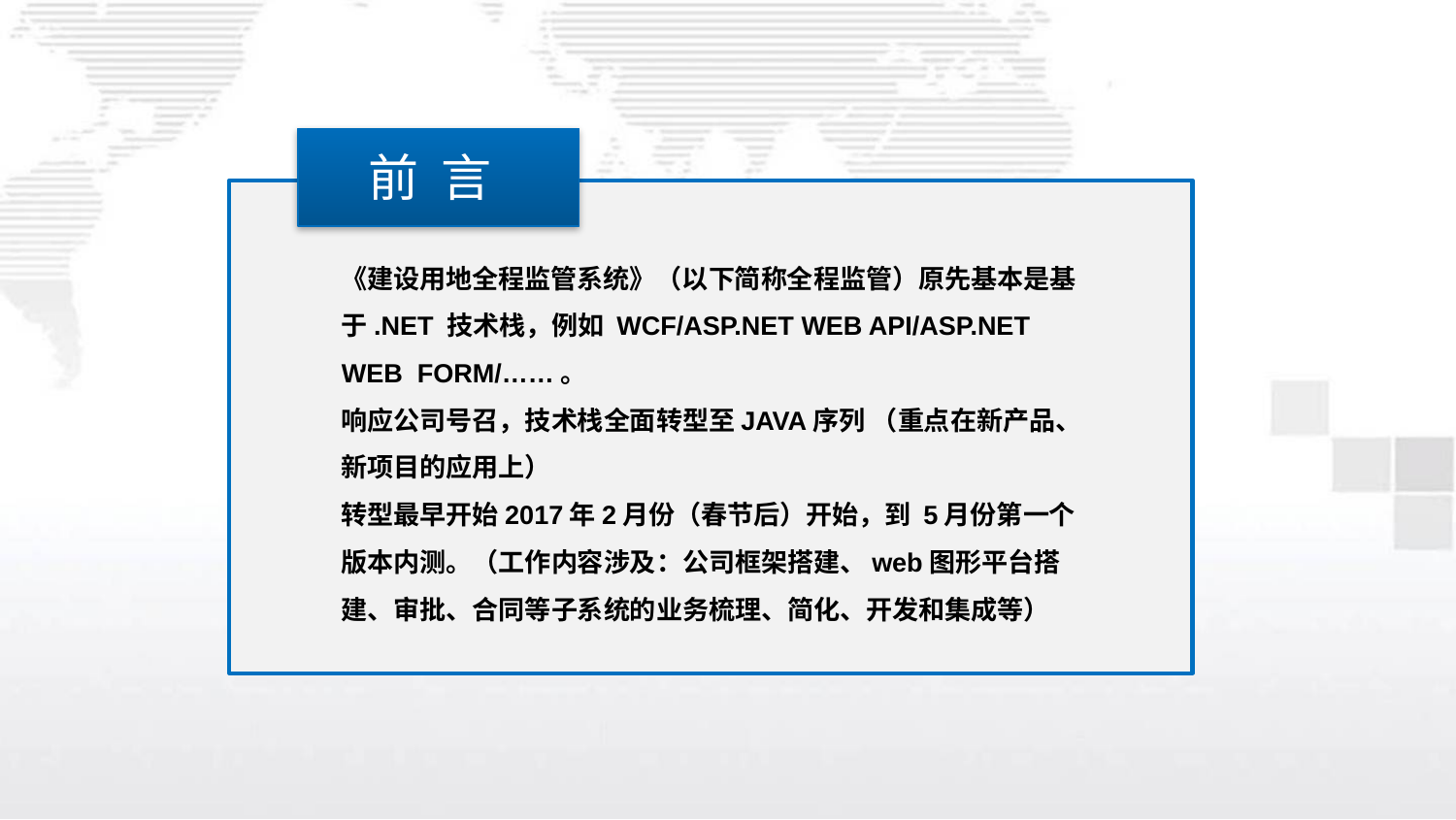

前  言

《建设用地全程监管系统》（以下简称全程监管）原先基本是基于.NET 技术栈，例如 WCF/ASP.NET WEB API/ASP.NET WEB  FORM/……。
响应公司号召，技术栈全面转型至JAVA序列 （重点在新产品、新项目的应用上）
转型最早开始2017年2月份（春节后）开始，到 5月份第一个版本内测。（工作内容涉及：公司框架搭建、web图形平台搭建、审批、合同等子系统的业务梳理、简化、开发和集成等）